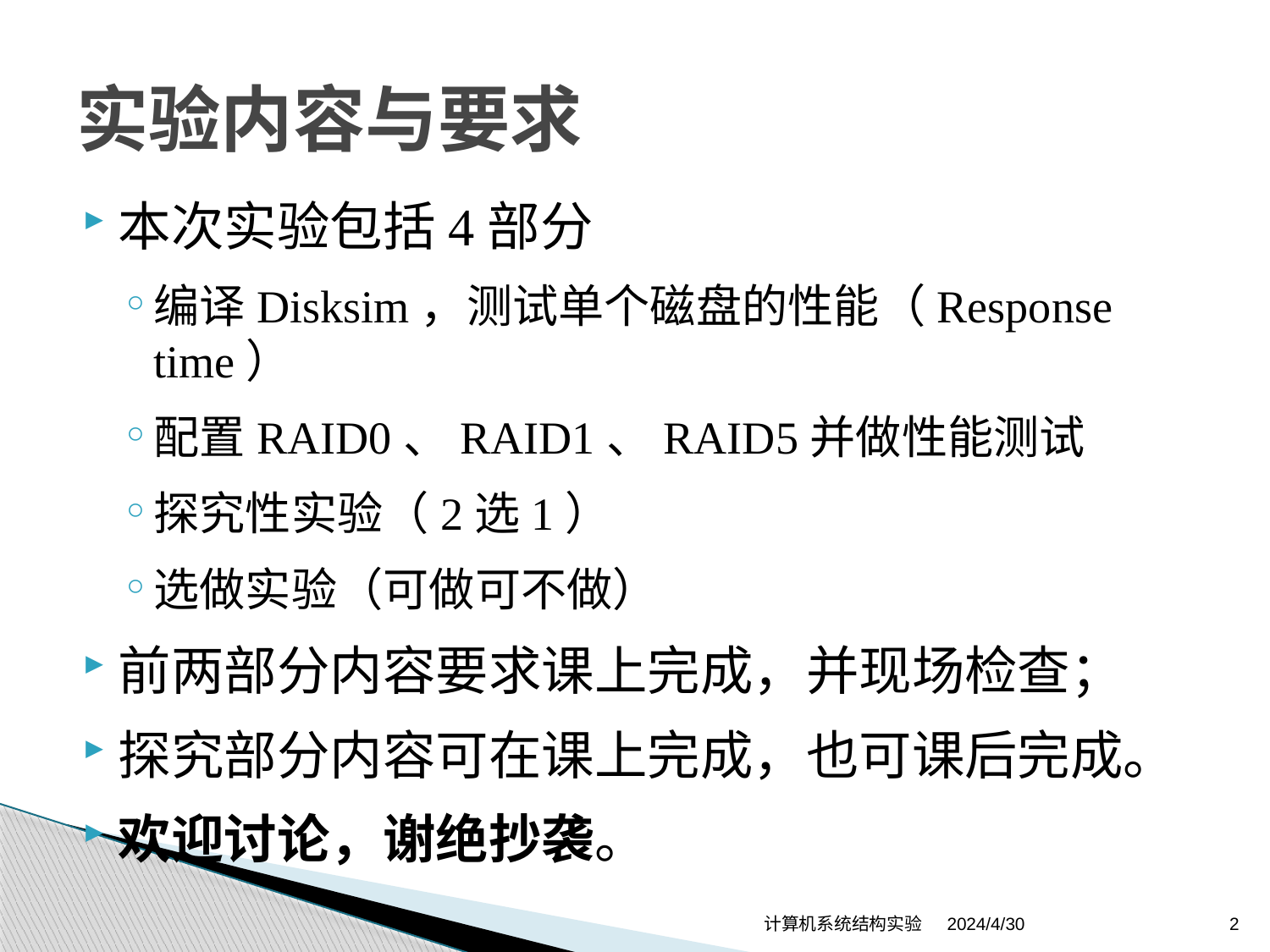

# 实验内容与要求
本次实验包括4部分
编译Disksim，测试单个磁盘的性能（Response time）
配置RAID0、RAID1、RAID5并做性能测试
探究性实验（2选1）
选做实验（可做可不做）
前两部分内容要求课上完成，并现场检查；
探究部分内容可在课上完成，也可课后完成。
欢迎讨论，谢绝抄袭。
计算机系统结构实验
2024/4/30
2